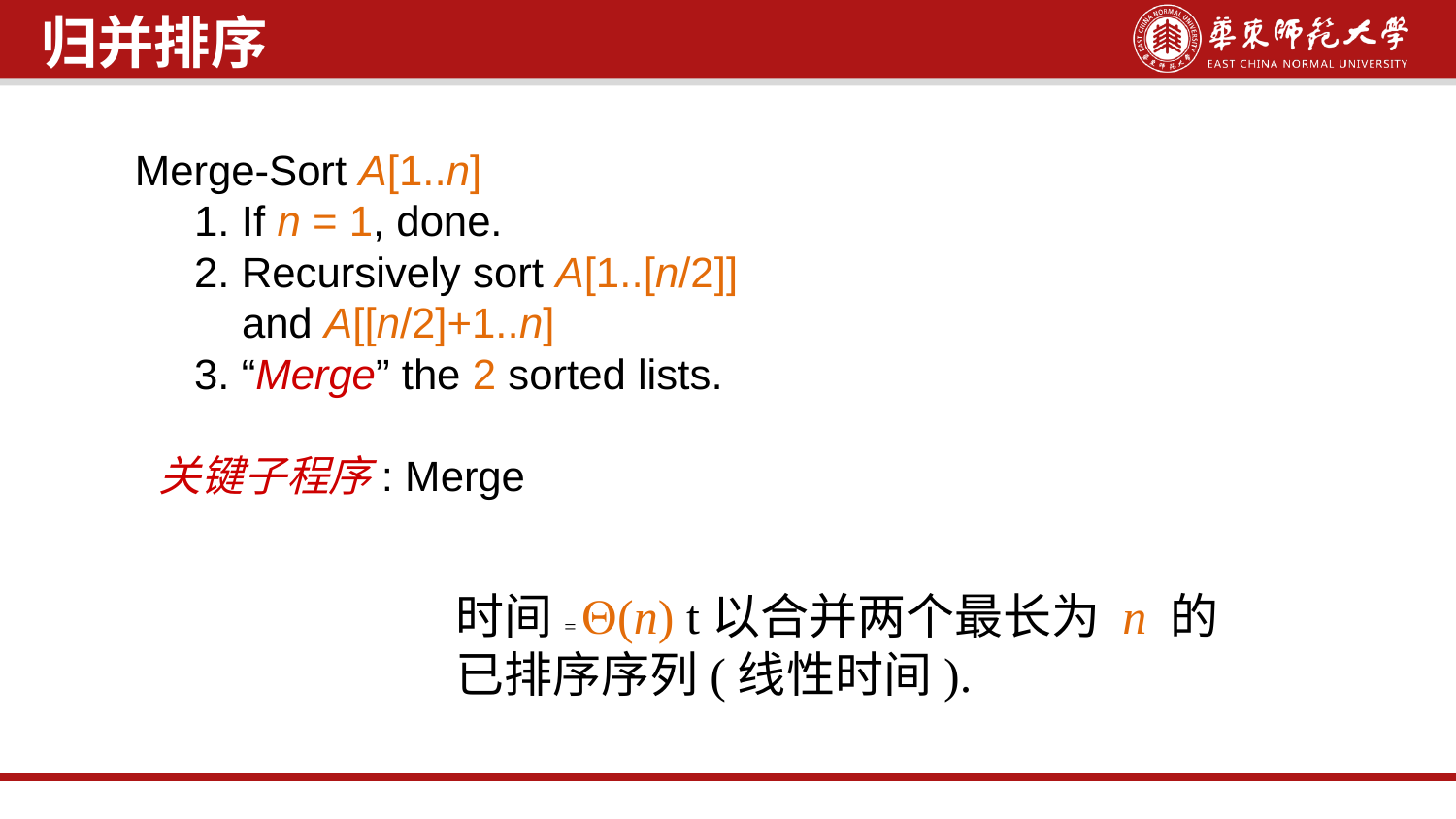

归并排序
  Merge-Sort A[1..n]
       1. If n = 1, done.
       2. Recursively sort A[1..[n/2]]
           and A[[n/2]+1..n]
       3. “Merge” the 2 sorted lists.

    关键子程序: Merge
时间= Θ(n) t以合并两个最长为 n 的
已排序序列(线性时间).